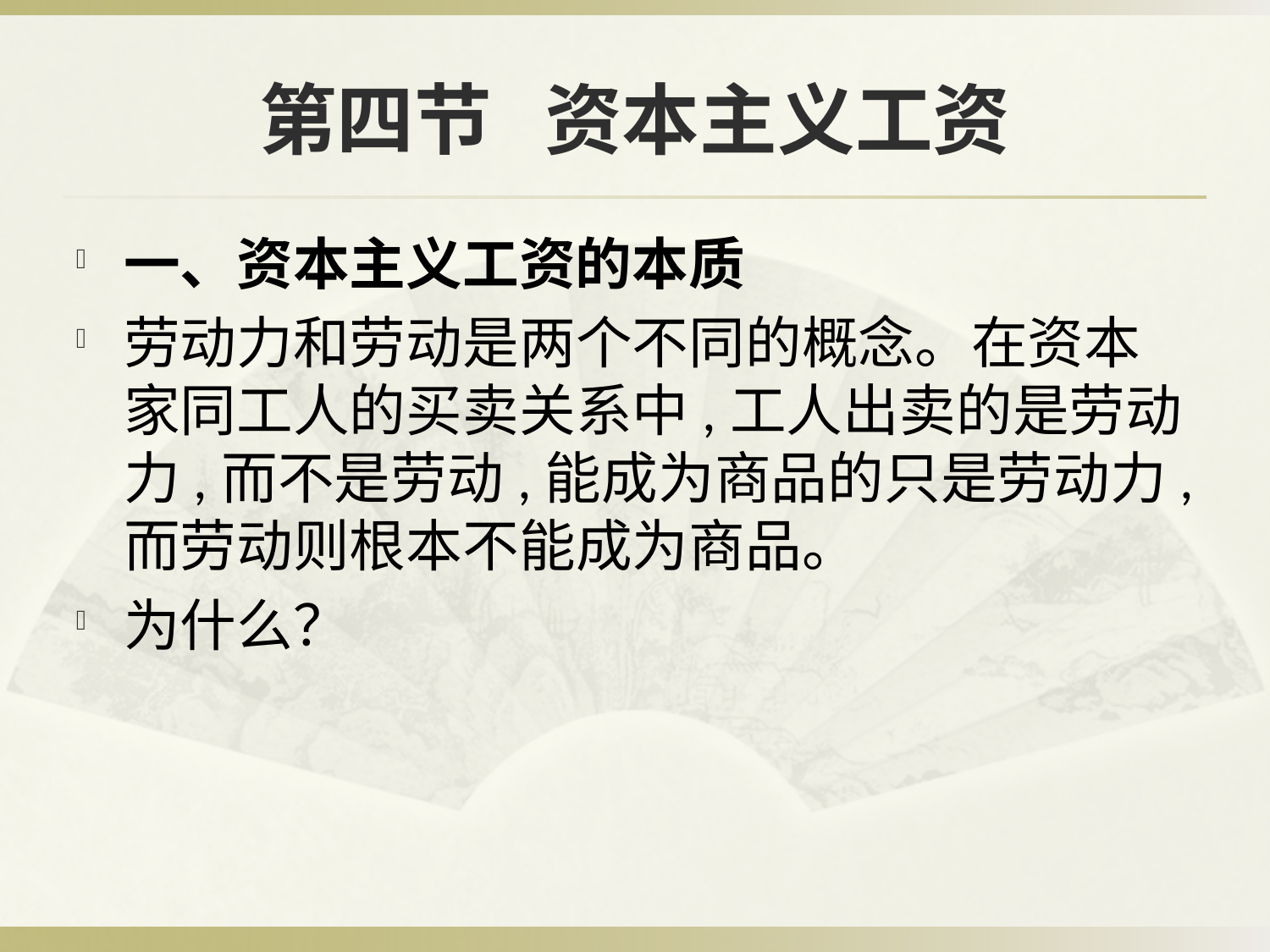

# 第四节   资本主义工资
一、资本主义工资的本质
劳动力和劳动是两个不同的概念。在资本家同工人的买卖关系中,工人出卖的是劳动力,而不是劳动,能成为商品的只是劳动力,而劳动则根本不能成为商品。
为什么？